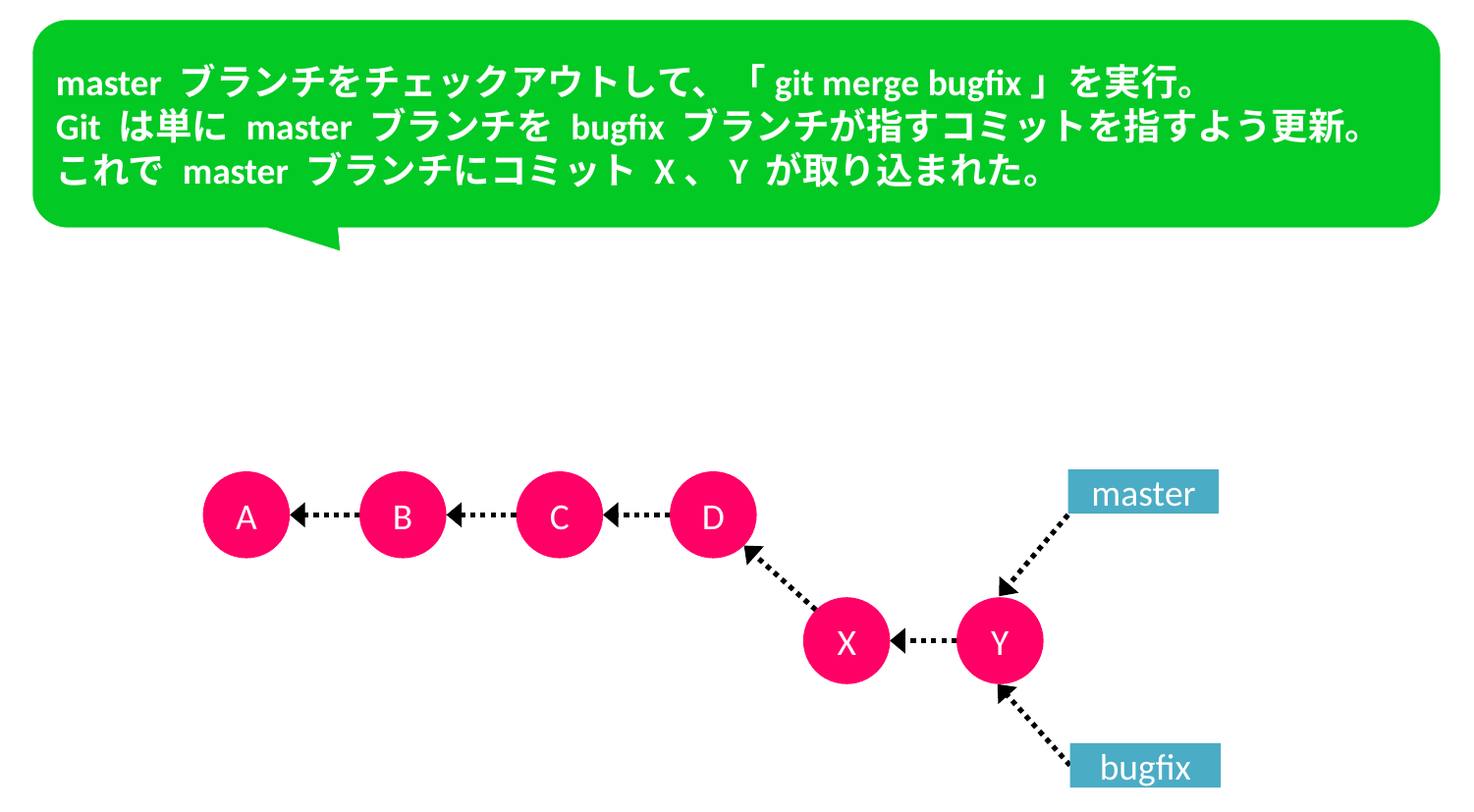

master ブランチをチェックアウトして、「git merge bugfix」を実行。
Git は単に master ブランチを bugfix ブランチが指すコミットを指すよう更新。
これで master ブランチにコミット X、Y が取り込まれた。

master
A
B
C
D
X
Y
bugfix